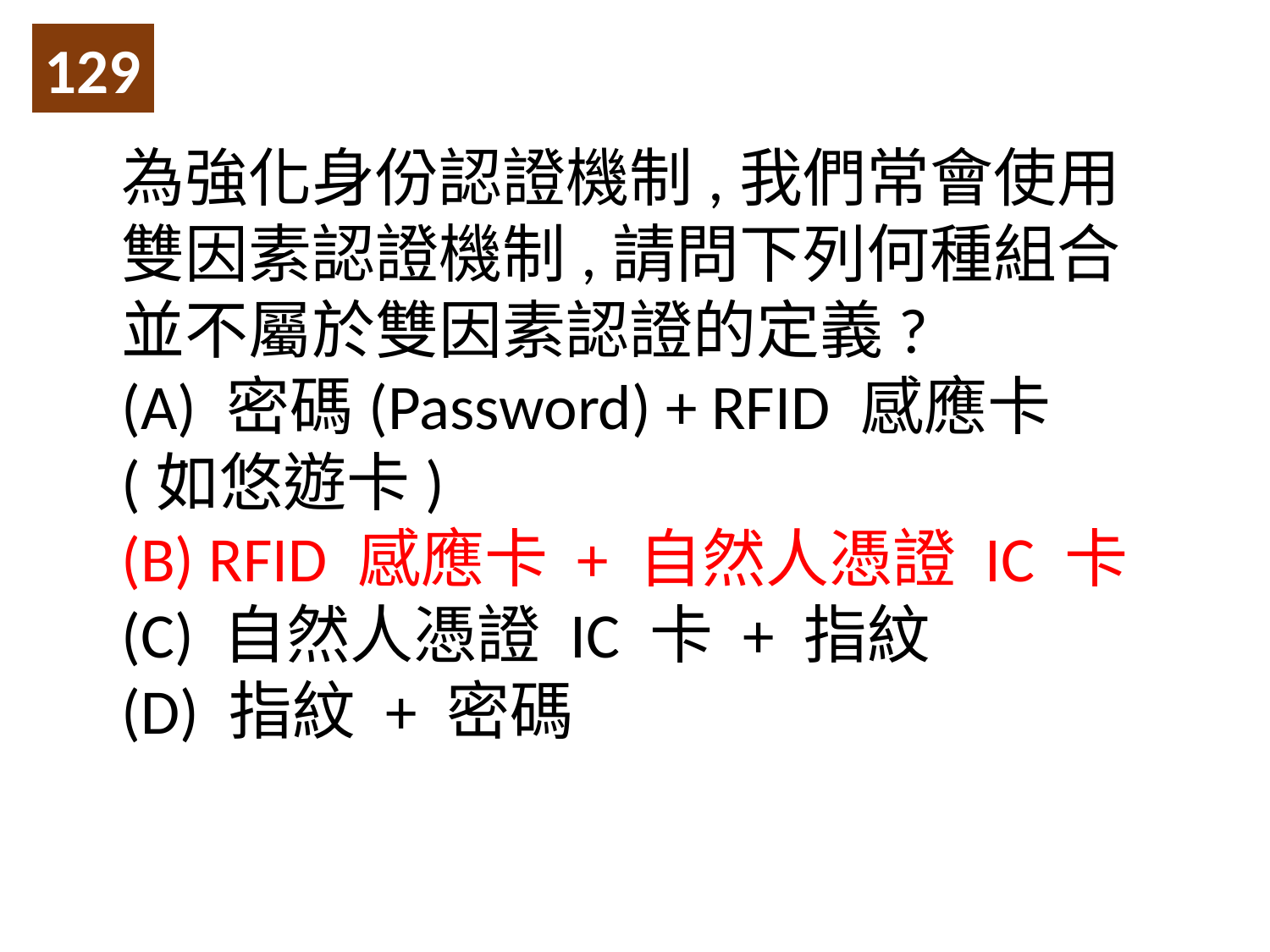

129
為強化身份認證機制,我們常會使用雙因素認證機制,請問下列何種組合並不屬於雙因素認證的定義?
(A) 密碼(Password) + RFID 感應卡(如悠遊卡)
(B) RFID 感應卡 + 自然人憑證 IC 卡
(C) 自然人憑證 IC 卡 + 指紋
(D) 指紋 + 密碼